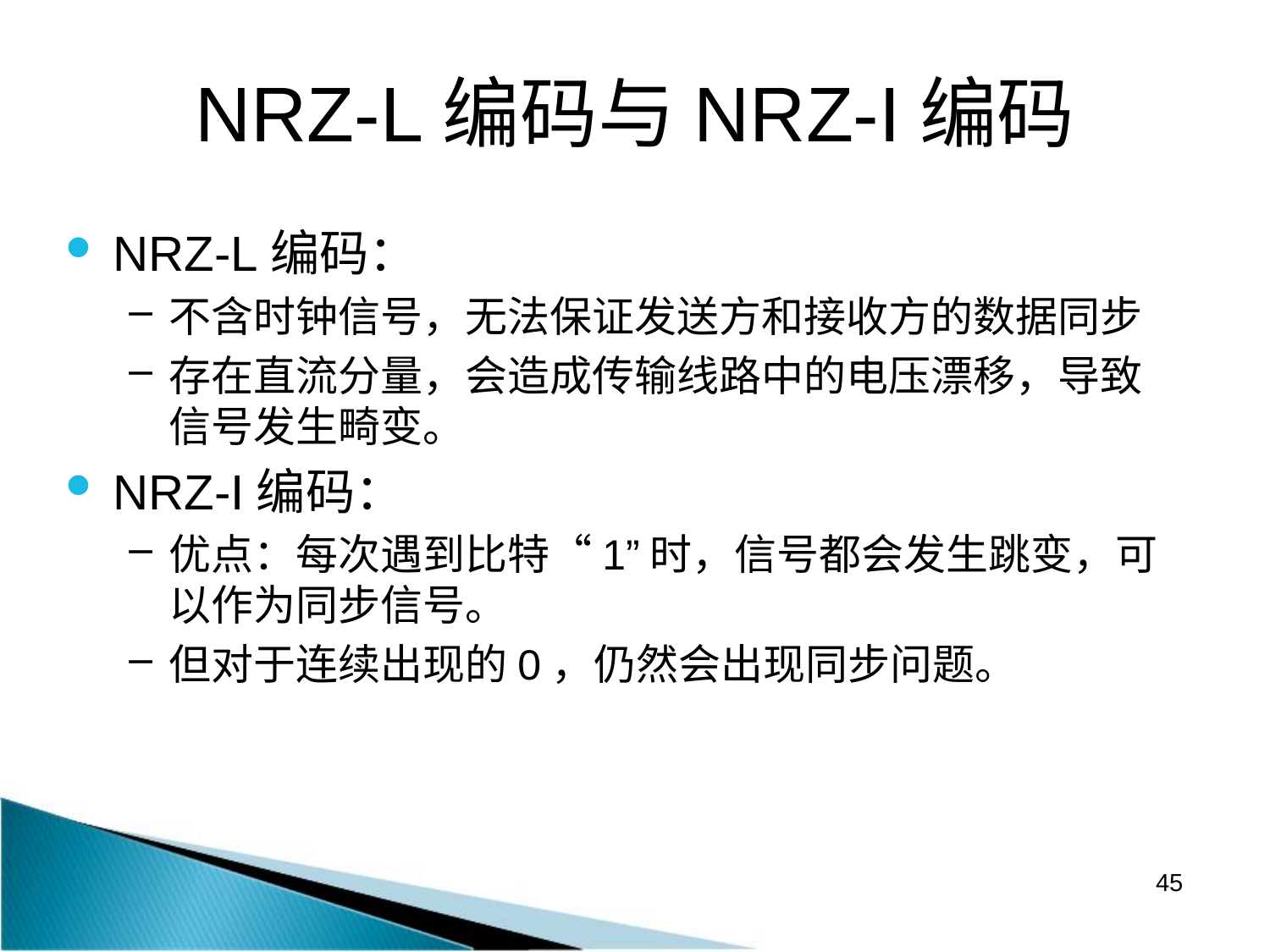

# NRZ-L编码与NRZ-I编码
NRZ-L编码：
不含时钟信号，无法保证发送方和接收方的数据同步
存在直流分量，会造成传输线路中的电压漂移，导致信号发生畸变。
NRZ-I编码：
优点：每次遇到比特“1”时，信号都会发生跳变，可以作为同步信号。
但对于连续出现的0，仍然会出现同步问题。
45